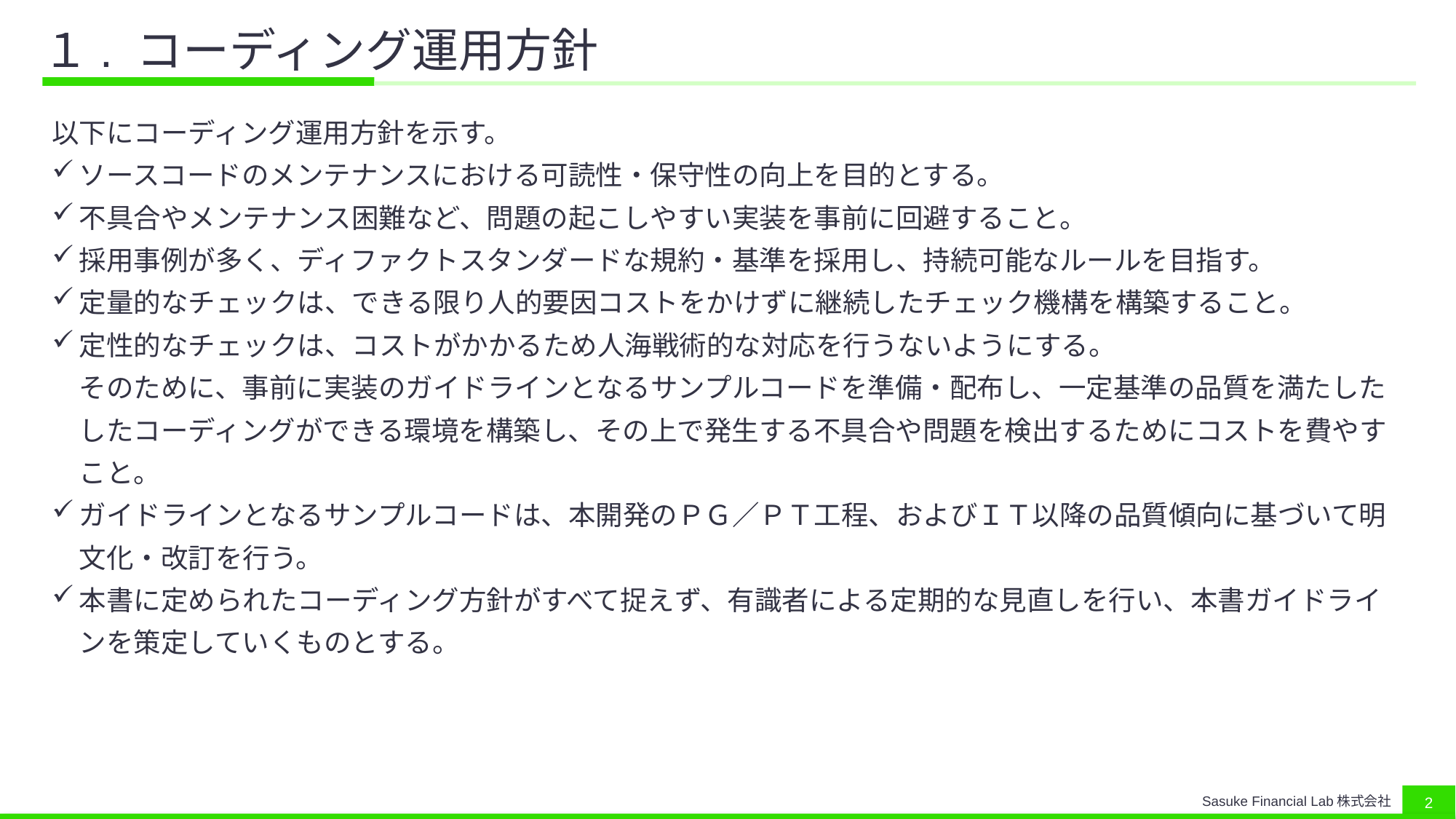

# １. コーディング運用方針
以下にコーディング運用方針を示す。
ソースコードのメンテナンスにおける可読性・保守性の向上を目的とする。
不具合やメンテナンス困難など、問題の起こしやすい実装を事前に回避すること。
採用事例が多く、ディファクトスタンダードな規約・基準を採用し、持続可能なルールを目指す。
定量的なチェックは、できる限り人的要因コストをかけずに継続したチェック機構を構築すること。
定性的なチェックは、コストがかかるため人海戦術的な対応を行うないようにする。
そのために、事前に実装のガイドラインとなるサンプルコードを準備・配布し、一定基準の品質を満たしたしたコーディングができる環境を構築し、その上で発生する不具合や問題を検出するためにコストを費やすこと。
ガイドラインとなるサンプルコードは、本開発のＰＧ／ＰＴ工程、およびＩＴ以降の品質傾向に基づいて明文化・改訂を行う。
本書に定められたコーディング方針がすべて捉えず、有識者による定期的な見直しを行い、本書ガイドラインを策定していくものとする。

2
Sasuke Financial Lab株式会社